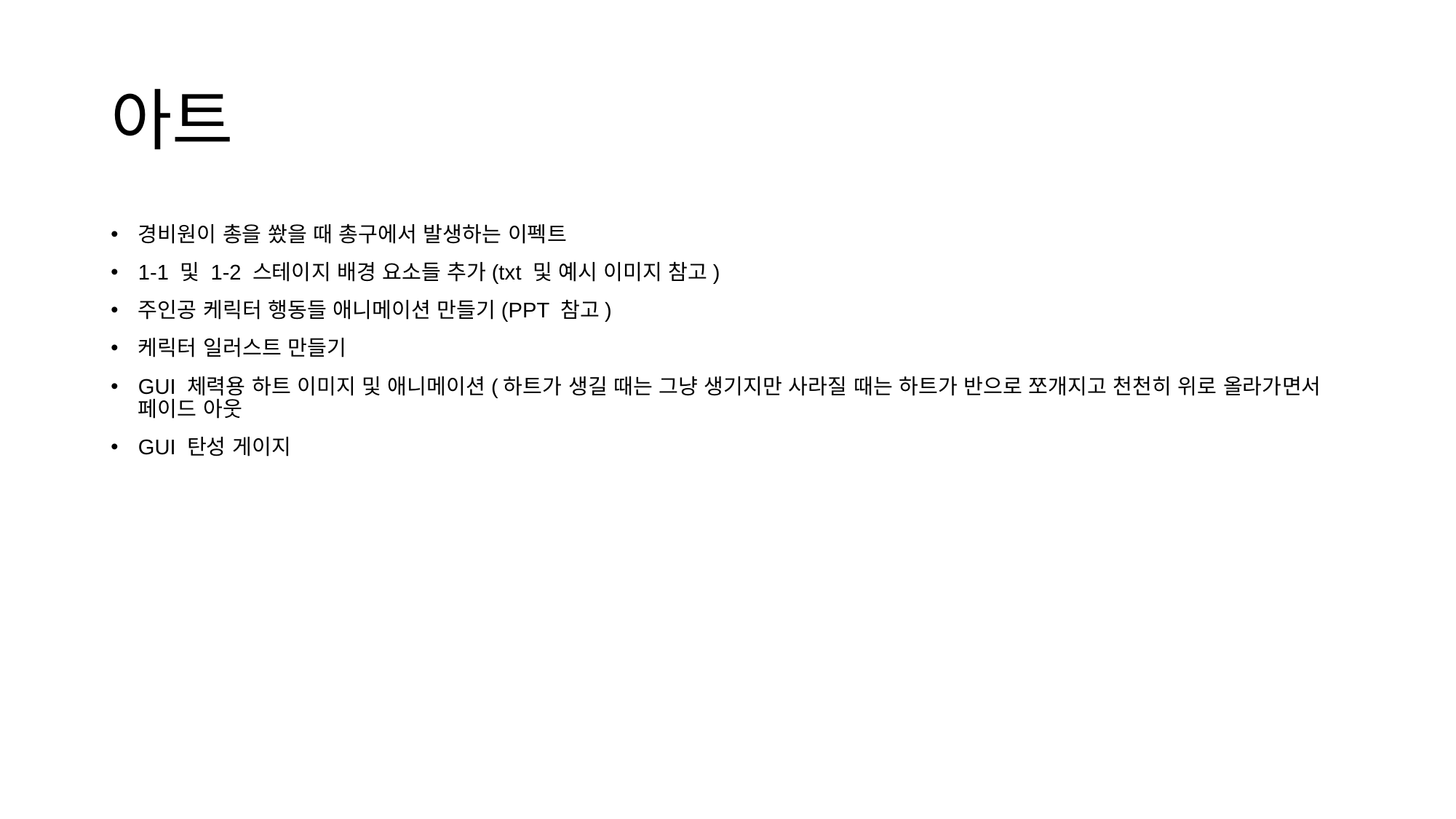

# 아트
경비원이 총을 쐈을 때 총구에서 발생하는 이펙트
1-1 및 1-2 스테이지 배경 요소들 추가(txt 및 예시 이미지 참고)
주인공 케릭터 행동들 애니메이션 만들기(PPT 참고)
케릭터 일러스트 만들기
GUI 체력용 하트 이미지 및 애니메이션(하트가 생길 때는 그냥 생기지만 사라질 때는 하트가 반으로 쪼개지고 천천히 위로 올라가면서 페이드 아웃
GUI 탄성 게이지